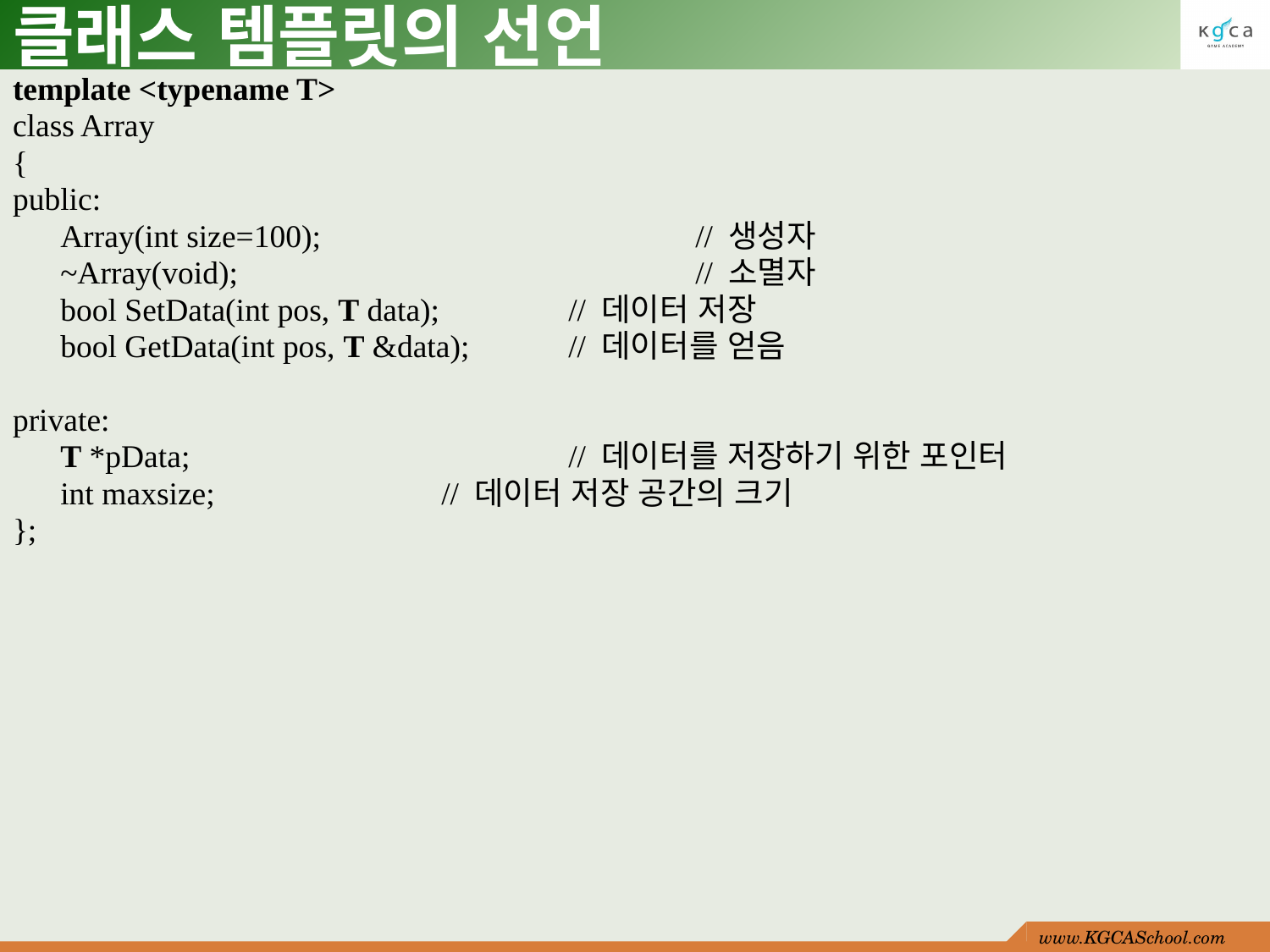

# 클래스 템플릿의 선언
template <typename T>
class Array
{
public:
	Array(int size=100);			// 생성자
	~Array(void);				// 소멸자
	bool SetData(int pos, T data);		// 데이터 저장
	bool GetData(int pos, T &data);	// 데이터를 얻음

private:
	T *pData;			// 데이터를 저장하기 위한 포인터
	int maxsize;		// 데이터 저장 공간의 크기
};